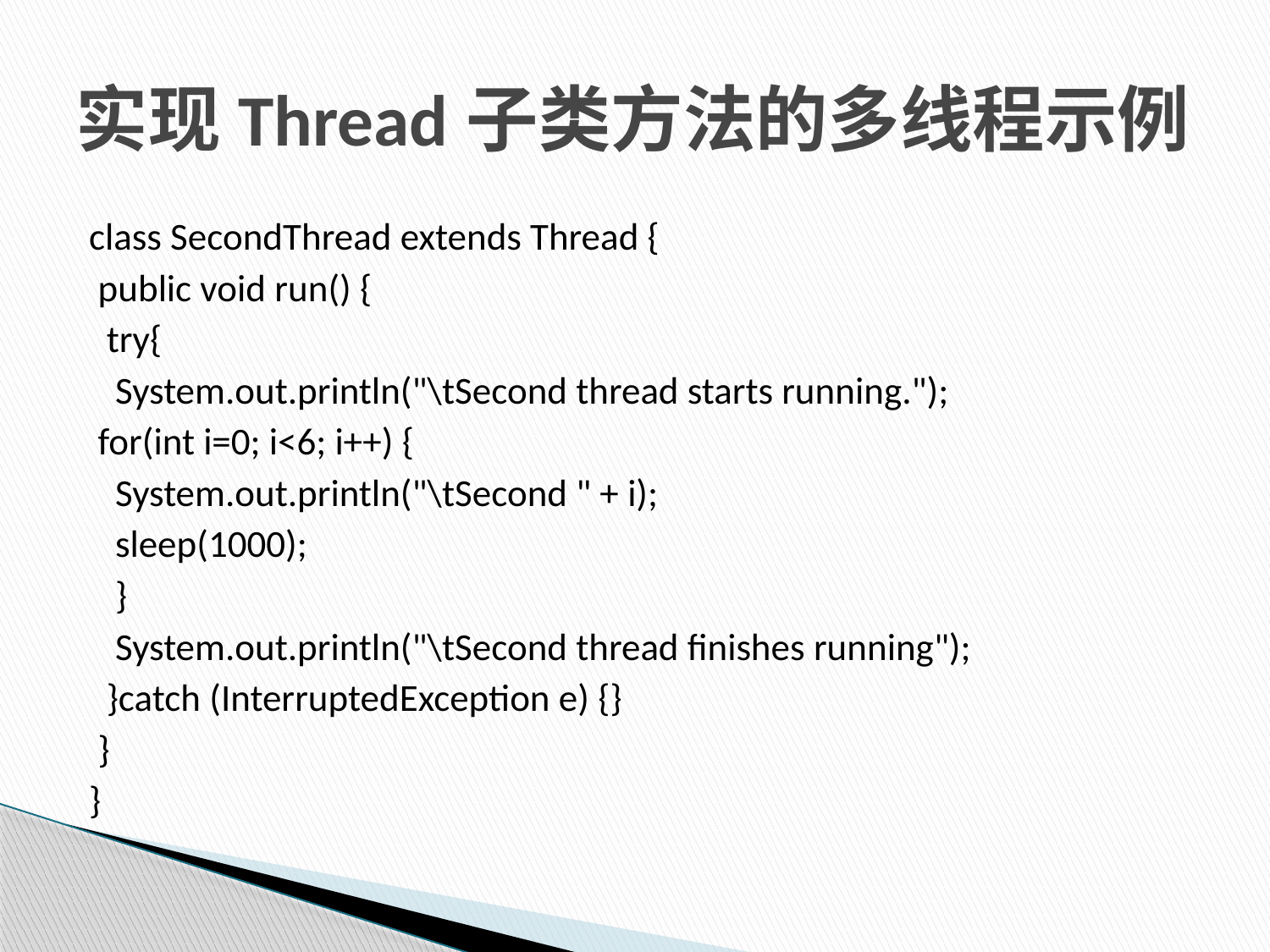

# 实现Thread子类方法的多线程示例
class SecondThread extends Thread {
 public void run() {
  try{
   System.out.println("\tSecond thread starts running.");
	 for(int i=0; i<6; i++) {
	   System.out.println("\tSecond " + i);
	   sleep(1000);
   }
   System.out.println("\tSecond thread finishes running");
  }catch (InterruptedException e) {}
 }
}